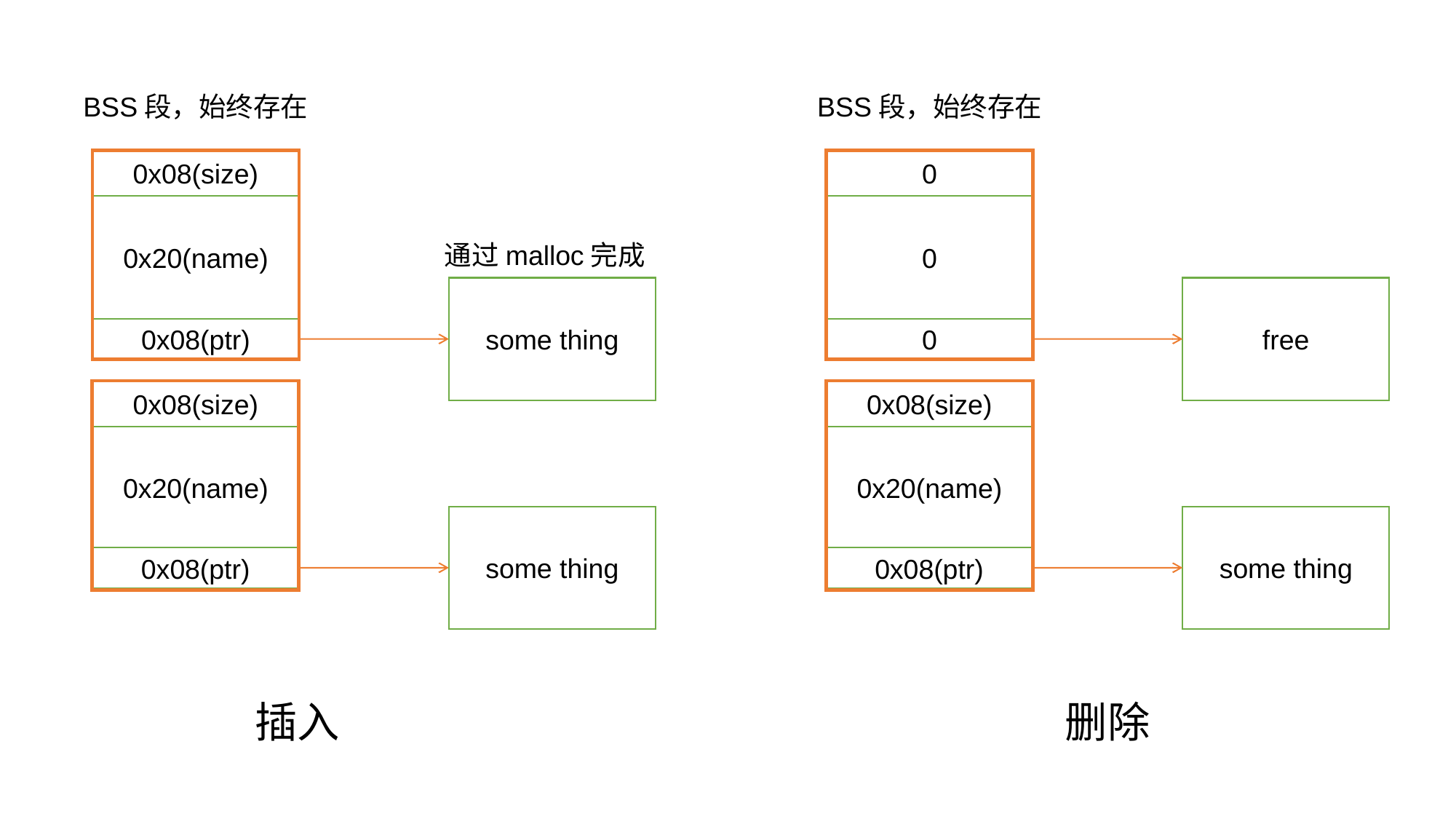

BSS段，始终存在
BSS段，始终存在

0x08(size)
0x20(name)
0x08(ptr)

0
0
0
通过malloc完成
some thing
free
0x08(size)
0x20(name)
0x08(ptr)

0x08(size)
0x20(name)
0x08(ptr)

some thing
some thing
插入
删除